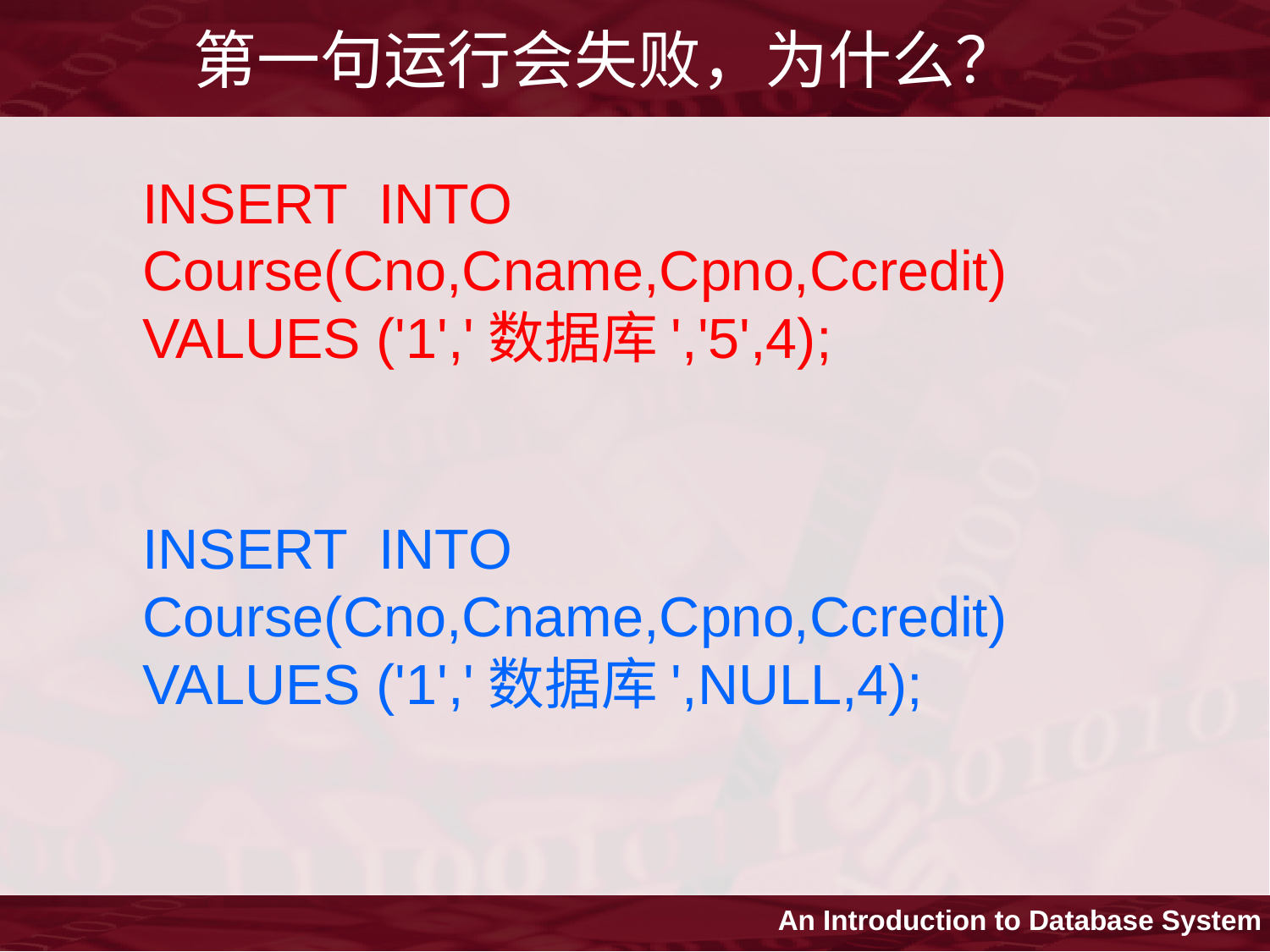

第一句运行会失败，为什么？
INSERT  INTO Course(Cno,Cname,Cpno,Ccredit)
VALUES ('1','数据库','5',4);
INSERT  INTO Course(Cno,Cname,Cpno,Ccredit)
VALUES ('1','数据库',NULL,4);